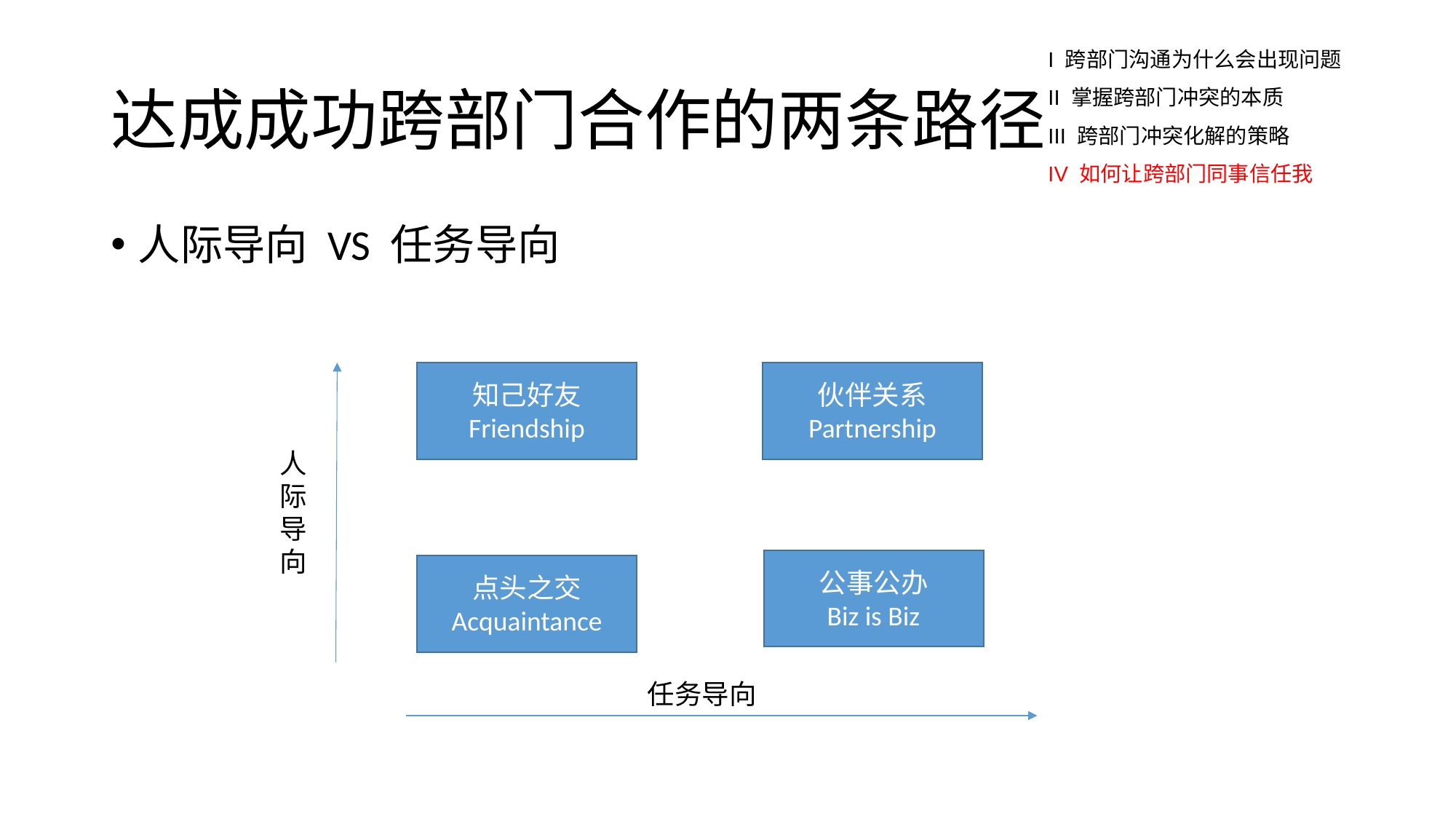

# 达成成功跨部门合作的两条路径
I 跨部门沟通为什么会出现问题
II 掌握跨部门冲突的本质
III 跨部门冲突化解的策略
IV 如何让跨部门同事信任我
人际导向 VS 任务导向
知己好友
Friendship
伙伴关系
Partnership
人际导向
公事公办
Biz is Biz
点头之交
Acquaintance
任务导向